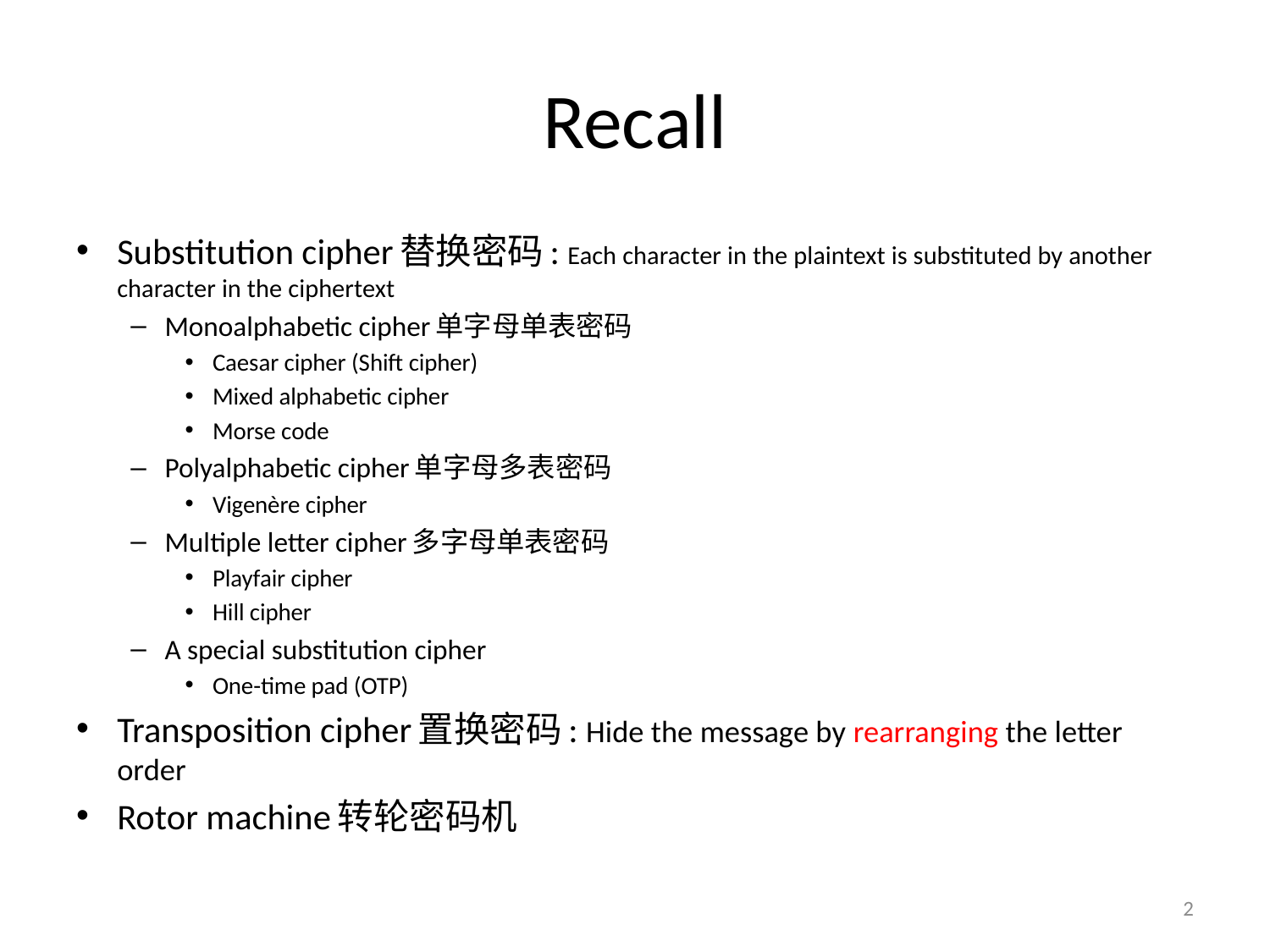

# Recall
Substitution cipher替换密码: Each character in the plaintext is substituted by another character in the ciphertext
Monoalphabetic cipher单字母单表密码
Caesar cipher (Shift cipher)
Mixed alphabetic cipher
Morse code
Polyalphabetic cipher单字母多表密码
Vigenère cipher
Multiple letter cipher多字母单表密码
Playfair cipher
Hill cipher
A special substitution cipher
One-time pad (OTP)
Transposition cipher置换密码: Hide the message by rearranging the letter order
Rotor machine转轮密码机
2